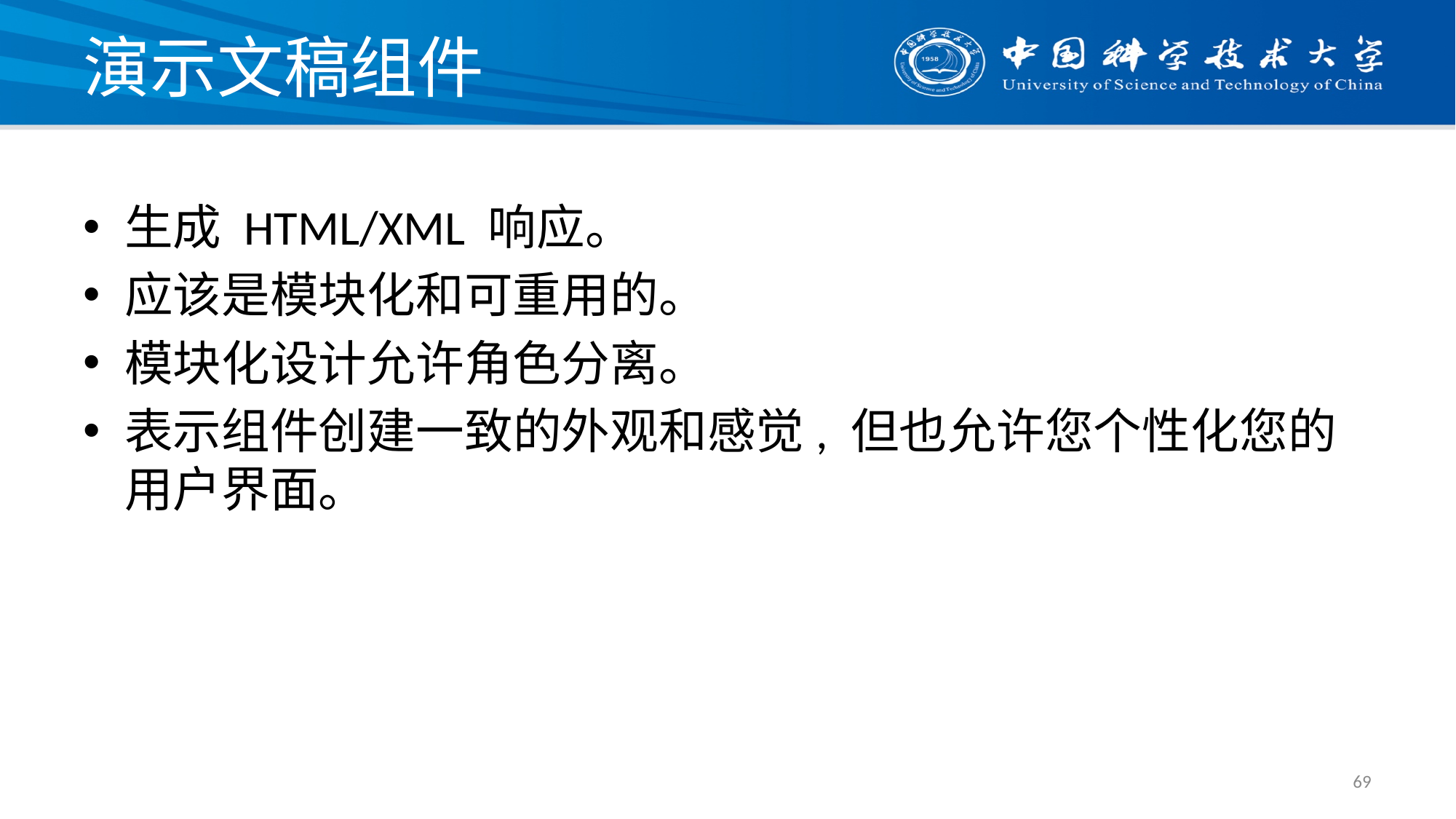

# 演示文稿组件
生成 HTML/XML 响应。
应该是模块化和可重用的。
模块化设计允许角色分离。
表示组件创建一致的外观和感觉, 但也允许您个性化您的用户界面。
69